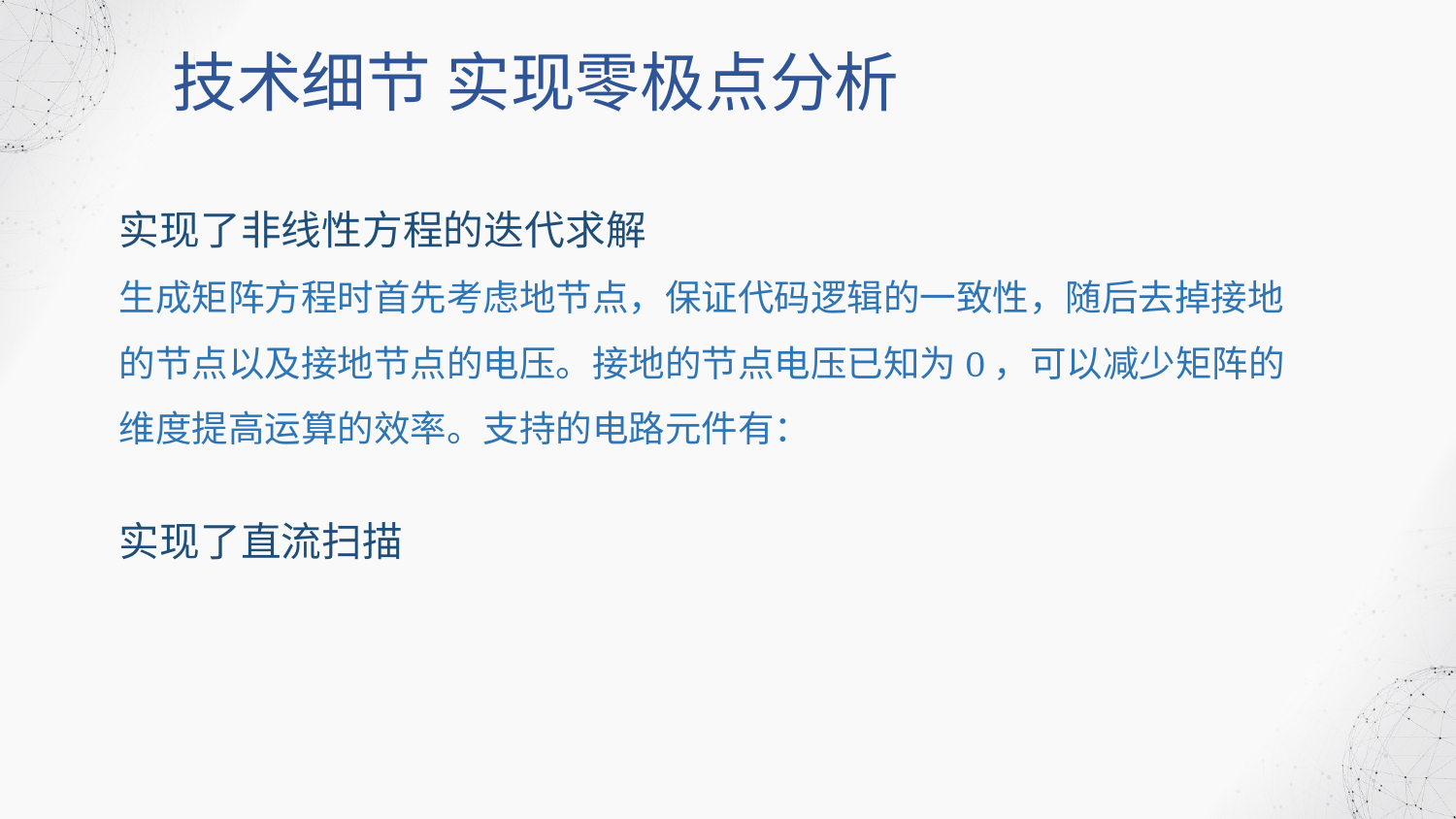

技术细节 实现零极点分析
实现了非线性方程的迭代求解
生成矩阵方程时首先考虑地节点，保证代码逻辑的一致性，随后去掉接地的节点以及接地节点的电压。接地的节点电压已知为0，可以减少矩阵的维度提高运算的效率。支持的电路元件有：
实现了直流扫描